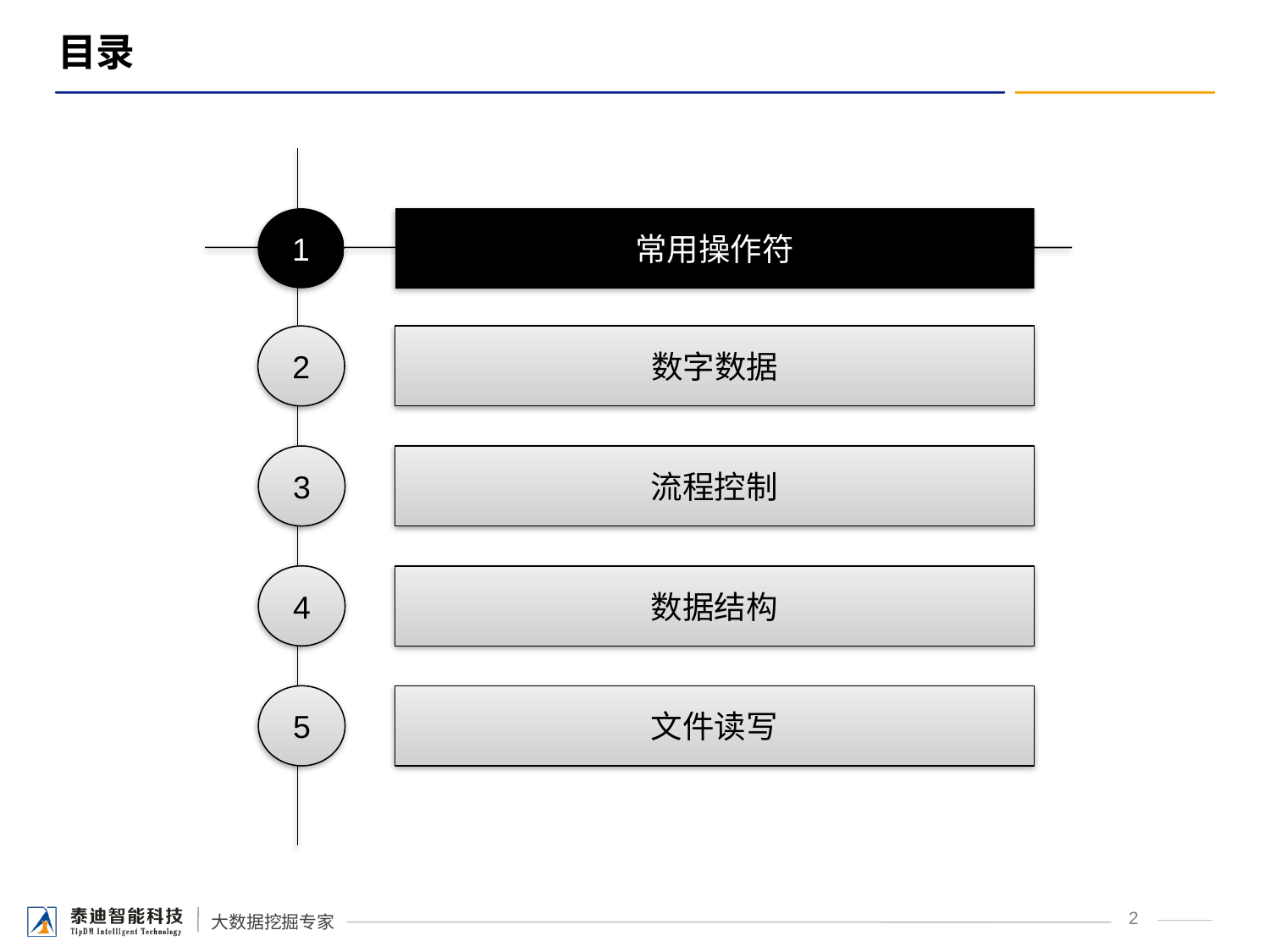

# 目录
1
常用操作符

2
数字数据
3
流程控制
4
数据结构
5
文件读写